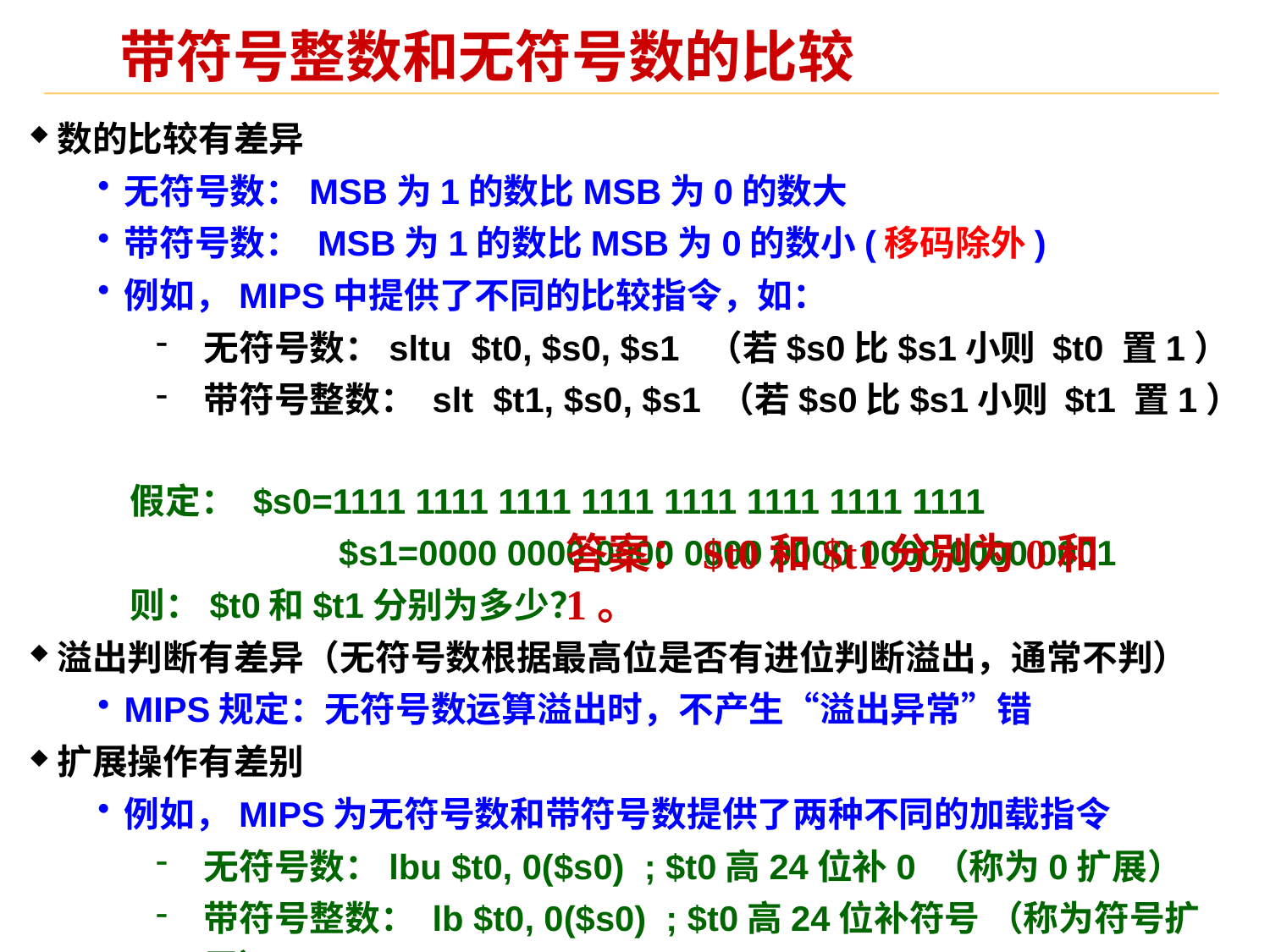

# 带符号整数和无符号数的比较
数的比较有差异
无符号数：MSB为1的数比MSB为0的数大
带符号数： MSB为1的数比MSB为0的数小(移码除外)
例如，MIPS中提供了不同的比较指令，如：
无符号数：sltu  $t0, $s0, $s1  （若$s0比$s1小则 $t0 置1）
带符号整数： slt  $t1, $s0, $s1 （若$s0比$s1小则 $t1 置1）
   假定： $s0=1111 1111 1111 1111 1111 1111 1111 1111
		         $s1=0000 0000 0000 0000 0000 0000 0000 0001
   则：$t0和$t1分别为多少？
溢出判断有差异（无符号数根据最高位是否有进位判断溢出，通常不判）
MIPS规定：无符号数运算溢出时，不产生“溢出异常”错
扩展操作有差别
例如，MIPS为无符号数和带符号数提供了两种不同的加载指令
无符号数：lbu $t0, 0($s0)  ; $t0高24位补0 （称为0扩展）
带符号整数： lb $t0, 0($s0)  ; $t0高24位补符号 （称为符号扩展）
答案：$t0和$t1分别为0和1。
8